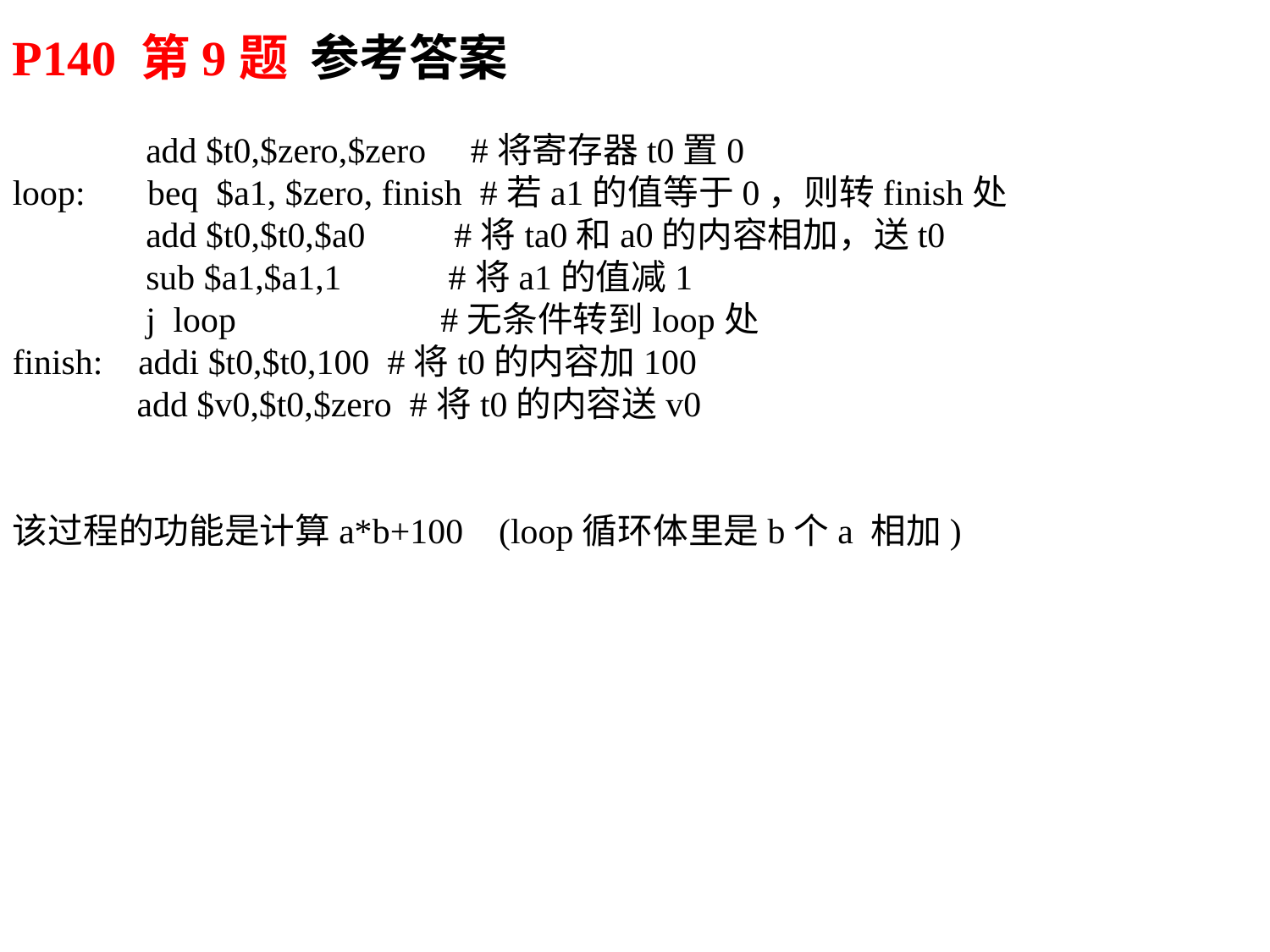

P140 第9题  参考答案

               add $t0,$zero,$zero     #将寄存器t0置0
loop:       beq  $a1, $zero, finish  #若a1的值等于0，则转finish处
               add $t0,$t0,$a0          #将ta0和a0的内容相加，送t0
               sub $a1,$a1,1            #将a1的值减1
               j  loop                       #无条件转到loop处
finish:    addi $t0,$t0,100  #将t0的内容加100
              add $v0,$t0,$zero  #将t0的内容送v0

该过程的功能是计算a*b+100    (loop循环体里是b个a 相加)